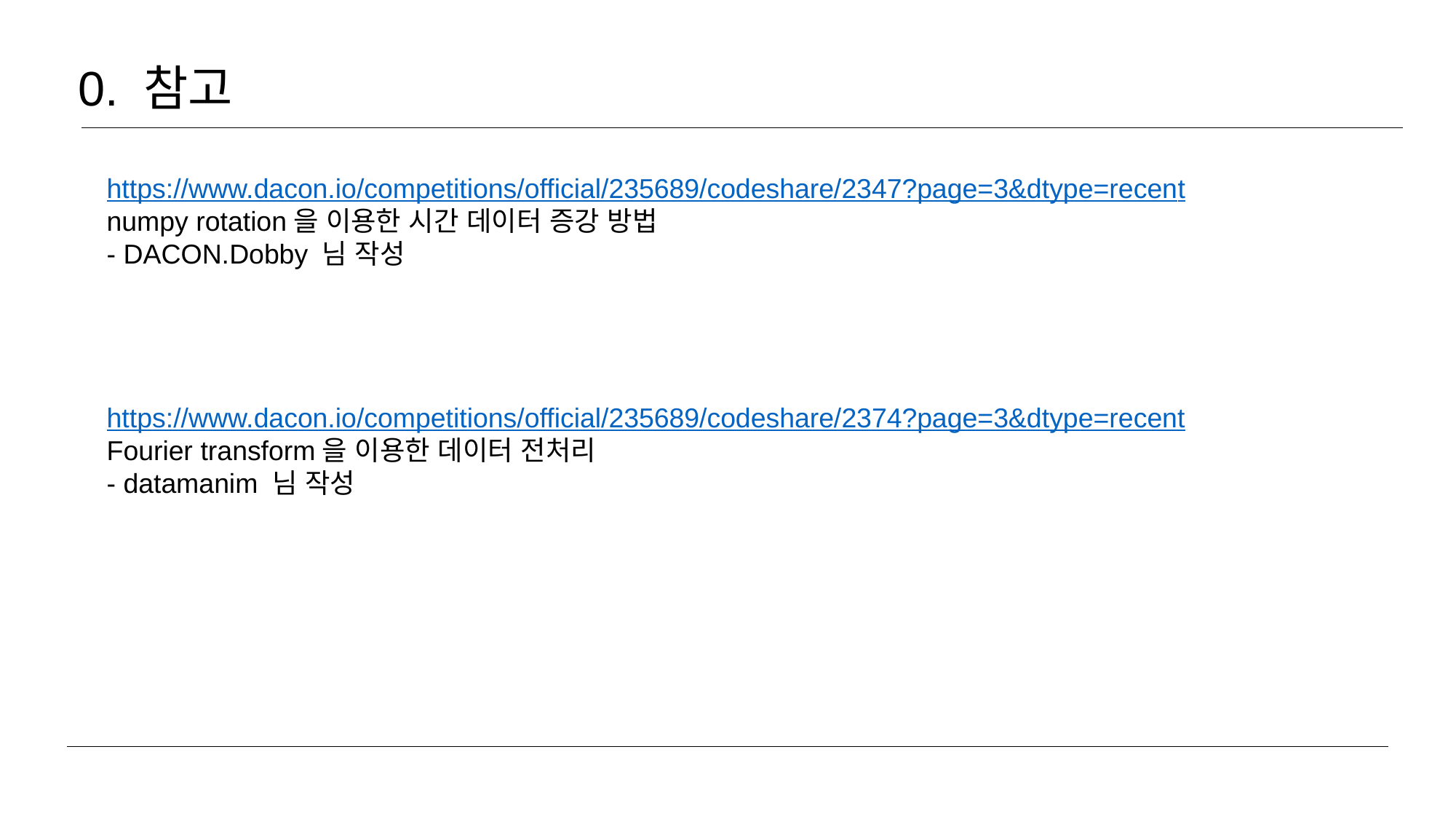

0. 참고
https://www.dacon.io/competitions/official/235689/codeshare/2347?page=3&dtype=recent
numpy rotation을 이용한 시간 데이터 증강 방법
- DACON.Dobby 님 작성

https://www.dacon.io/competitions/official/235689/codeshare/2374?page=3&dtype=recent
Fourier transform을 이용한 데이터 전처리
- datamanim 님 작성